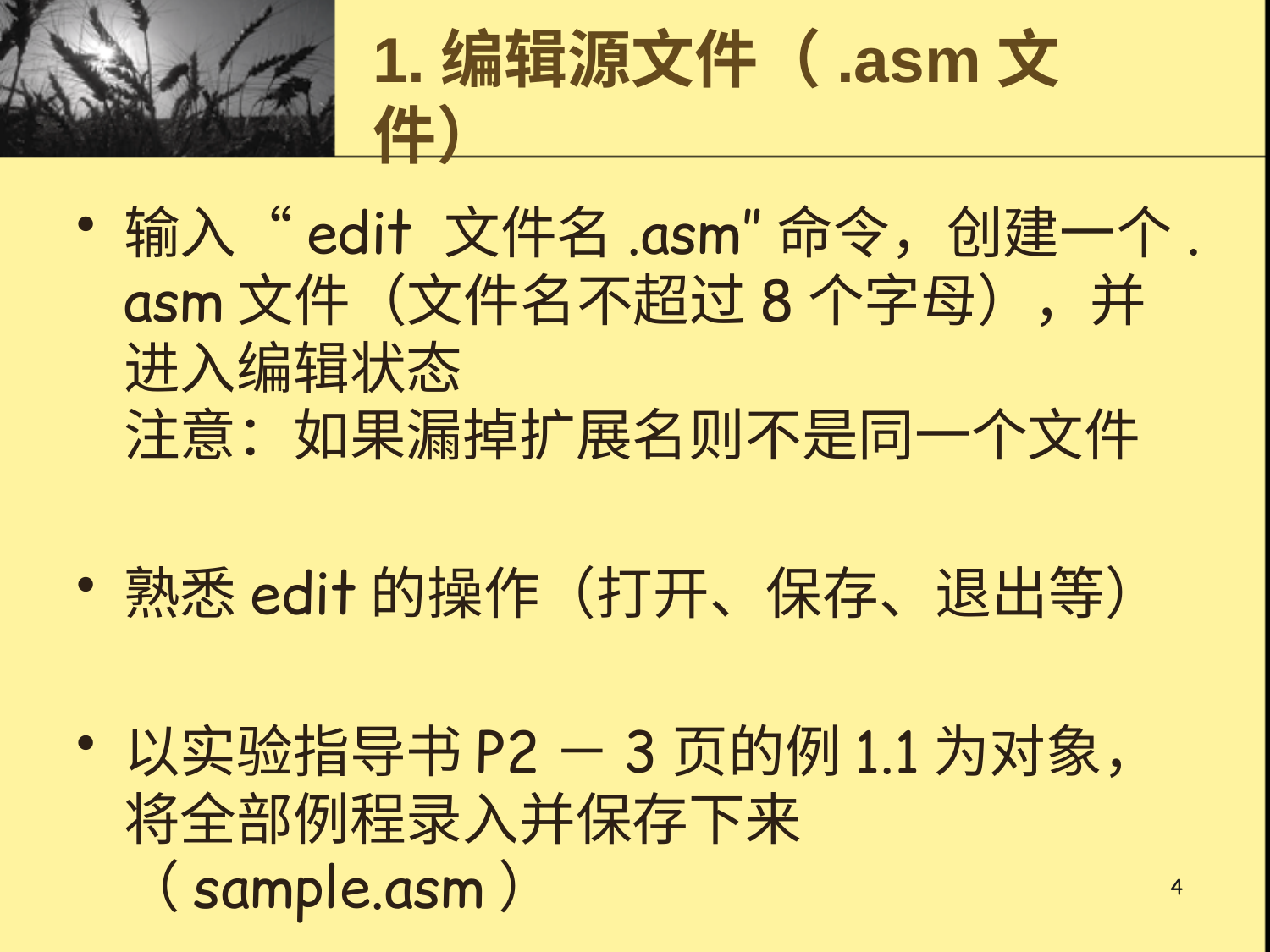

# 1.编辑源文件（.asm文件）
输入“edit 文件名.asm”命令，创建一个.asm文件（文件名不超过8个字母），并进入编辑状态
注意：如果漏掉扩展名则不是同一个文件

熟悉edit的操作（打开、保存、退出等）

以实验指导书P2－3页的例1.1为对象，将全部例程录入并保存下来（sample.asm）
4